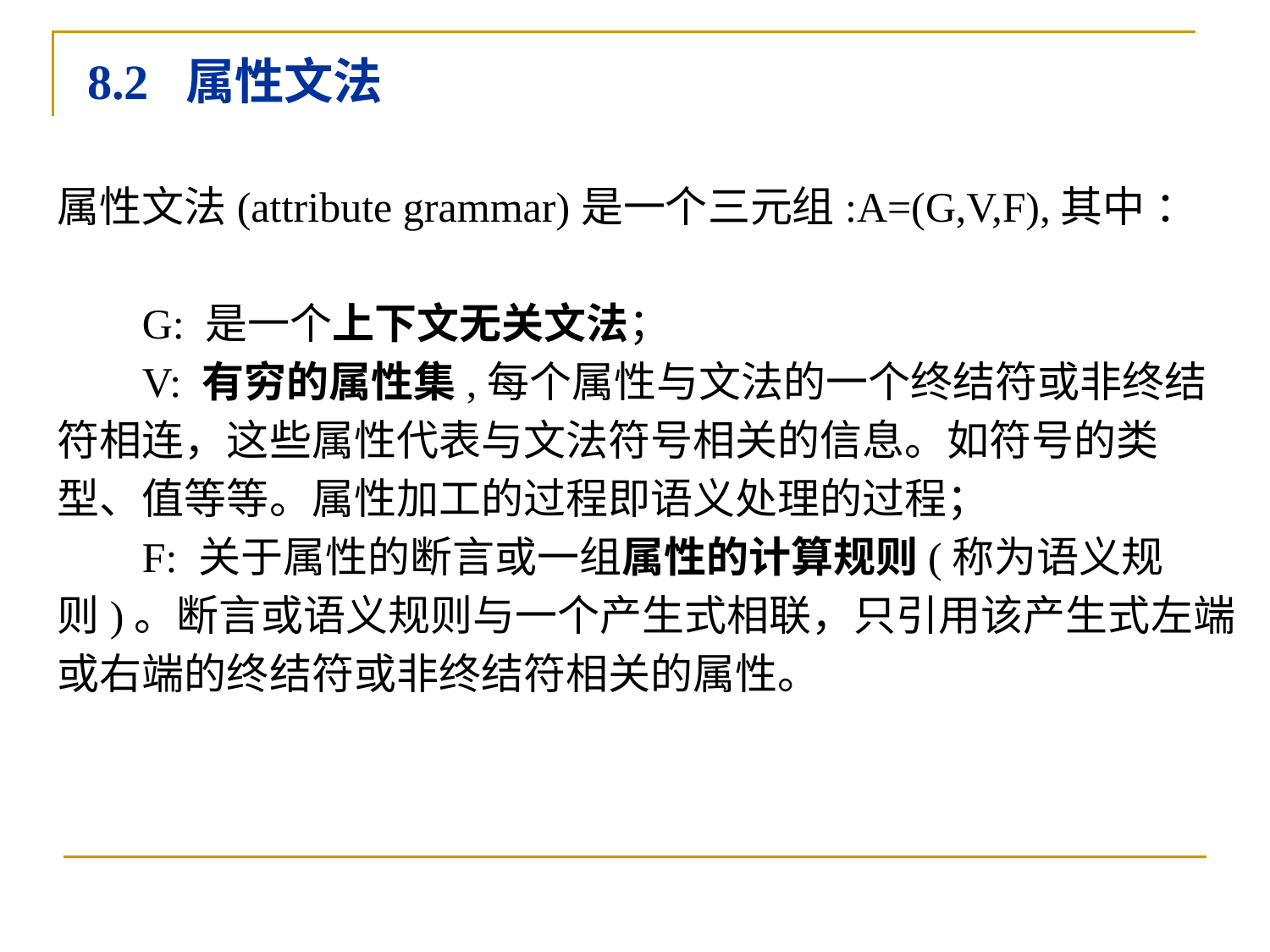

8.2  属性文法
属性文法(attribute grammar)是一个三元组:A=(G,V,F),其中 ：

        G: 是一个上下文无关文法；
        V: 有穷的属性集,每个属性与文法的一个终结符或非终结符相连，这些属性代表与文法符号相关的信息。如符号的类型、值等等。属性加工的过程即语义处理的过程；
        F: 关于属性的断言或一组属性的计算规则(称为语义规则)。断言或语义规则与一个产生式相联，只引用该产生式左端或右端的终结符或非终结符相关的属性。
19